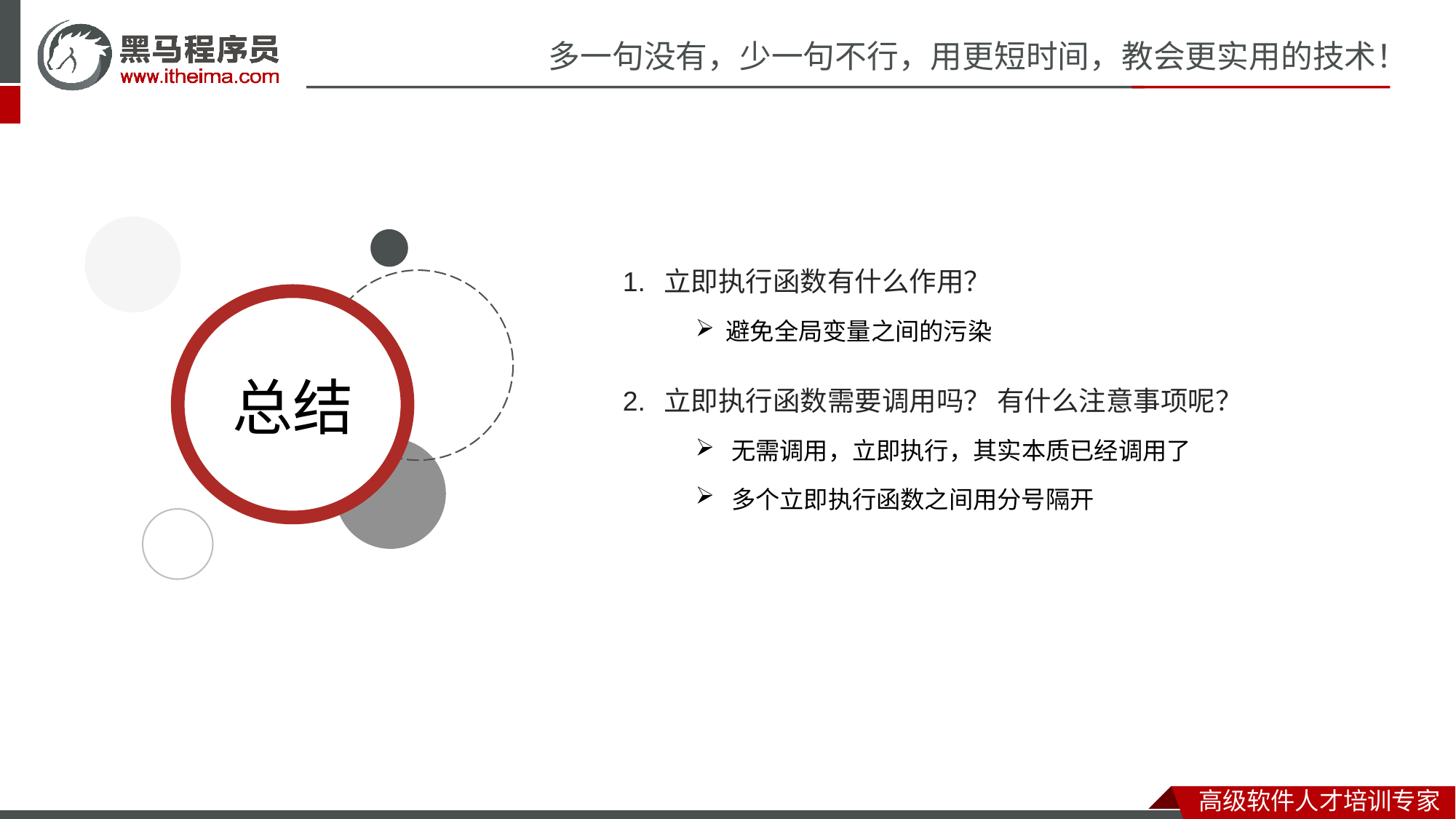

立即执行函数有什么作用？
 避免全局变量之间的污染
立即执行函数需要调用吗？ 有什么注意事项呢？
  无需调用，立即执行，其实本质已经调用了
  多个立即执行函数之间用分号隔开